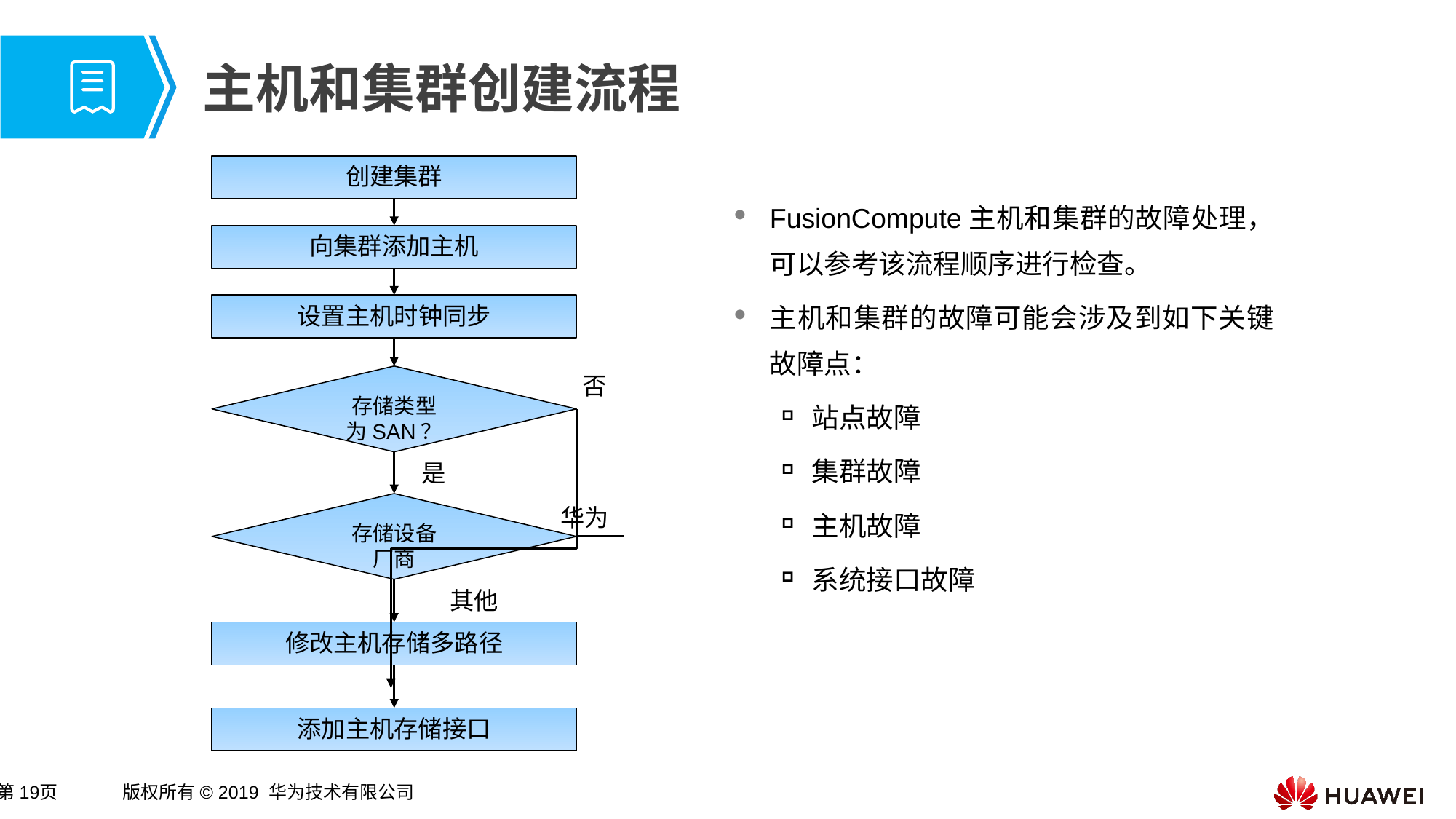

# 主机和集群创建流程
创建集群
FusionCompute主机和集群的故障处理，可以参考该流程顺序进行检查。
主机和集群的故障可能会涉及到如下关键故障点：
站点故障
集群故障
主机故障
系统接口故障

向集群添加主机
设置主机时钟同步
否
存储类型
为SAN？
是
存储设备
厂商
华为
其他
修改主机存储多路径
添加主机存储接口